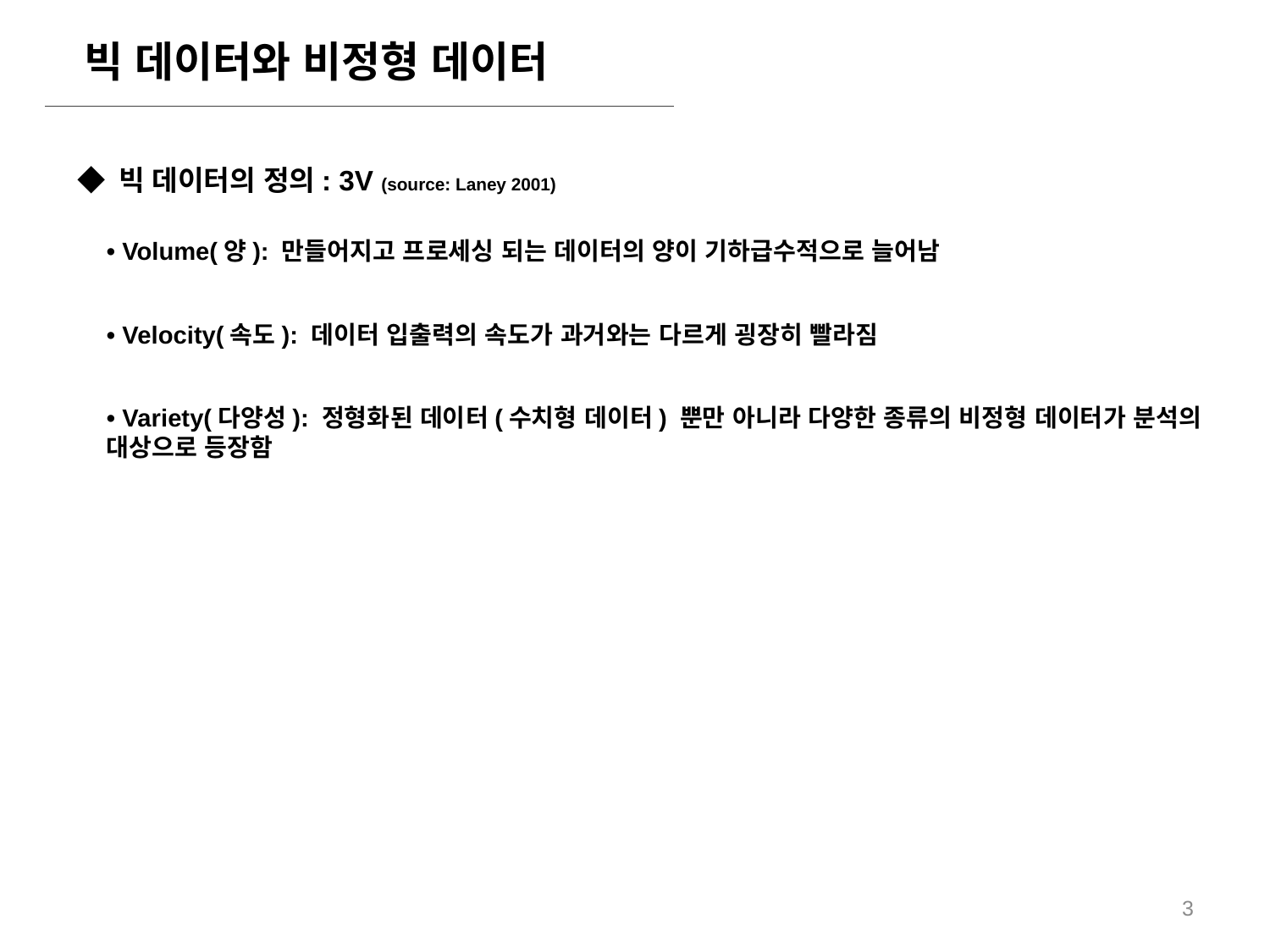

빅 데이터와 비정형 데이터
◆ 빅 데이터의 정의: 3V (source: Laney 2001)
• Volume(양): 만들어지고 프로세싱 되는 데이터의 양이 기하급수적으로 늘어남
• Velocity(속도): 데이터 입출력의 속도가 과거와는 다르게 굉장히 빨라짐
• Variety(다양성): 정형화된 데이터(수치형 데이터) 뿐만 아니라 다양한 종류의 비정형 데이터가 분석의 대상으로 등장함
3